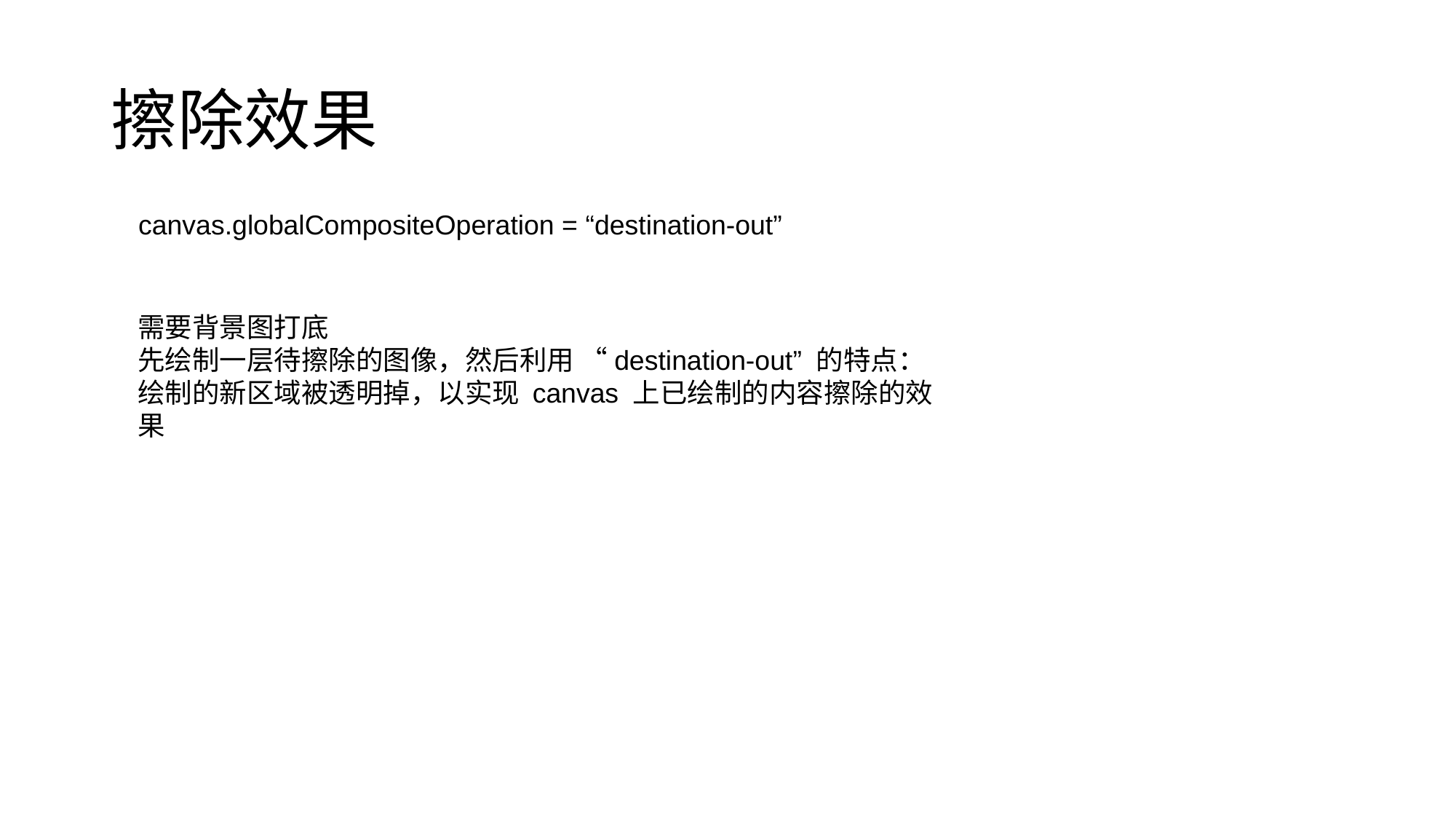

# 擦除效果
canvas.globalCompositeOperation = “destination-out”
需要背景图打底
先绘制一层待擦除的图像，然后利用 “destination-out” 的特点：绘制的新区域被透明掉，以实现 canvas 上已绘制的内容擦除的效果